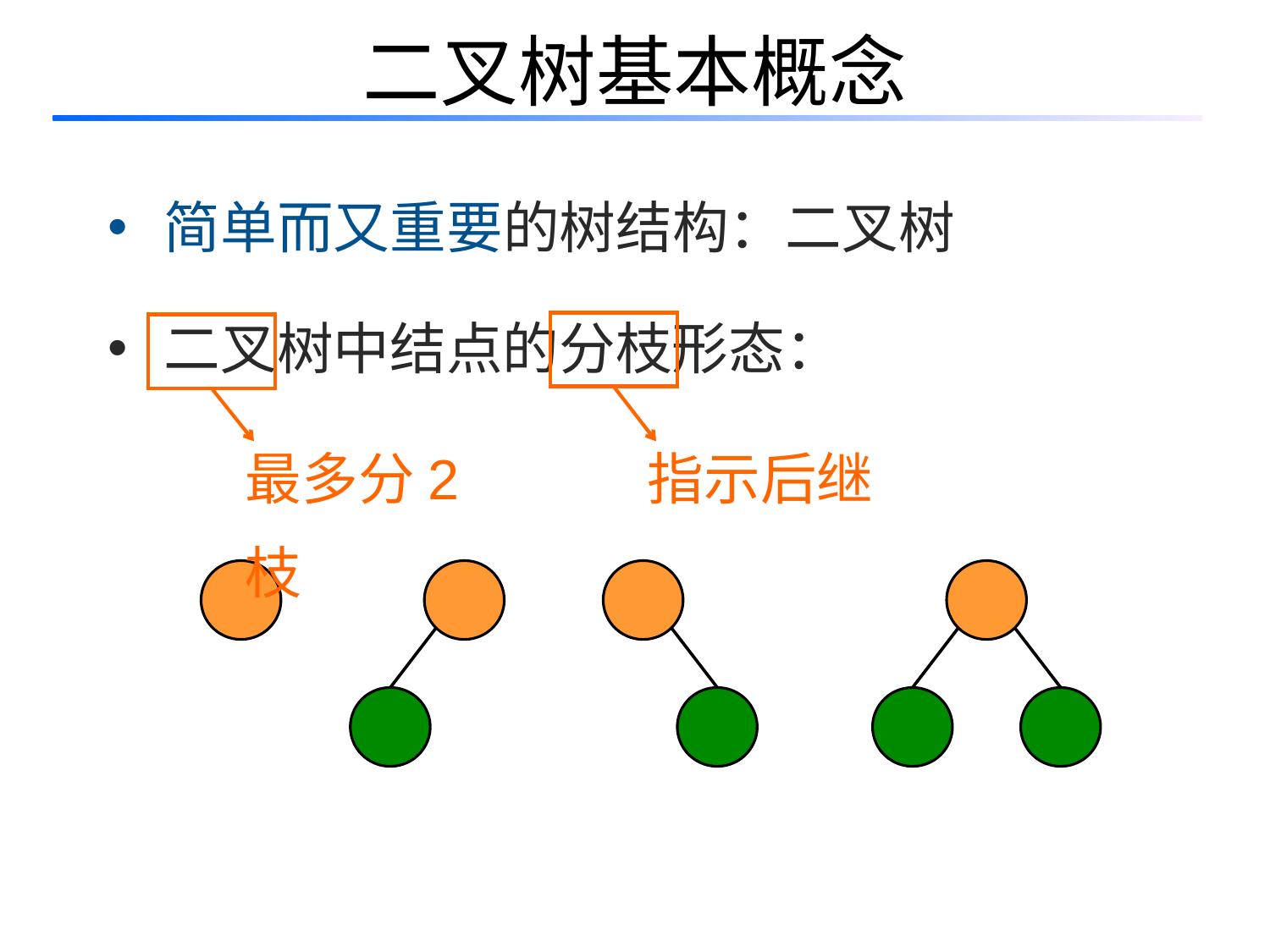

二叉树基本概念

 简单而又重要的树结构：二叉树
 二叉树中结点的分枝形态：

最多分2枝
指示后继